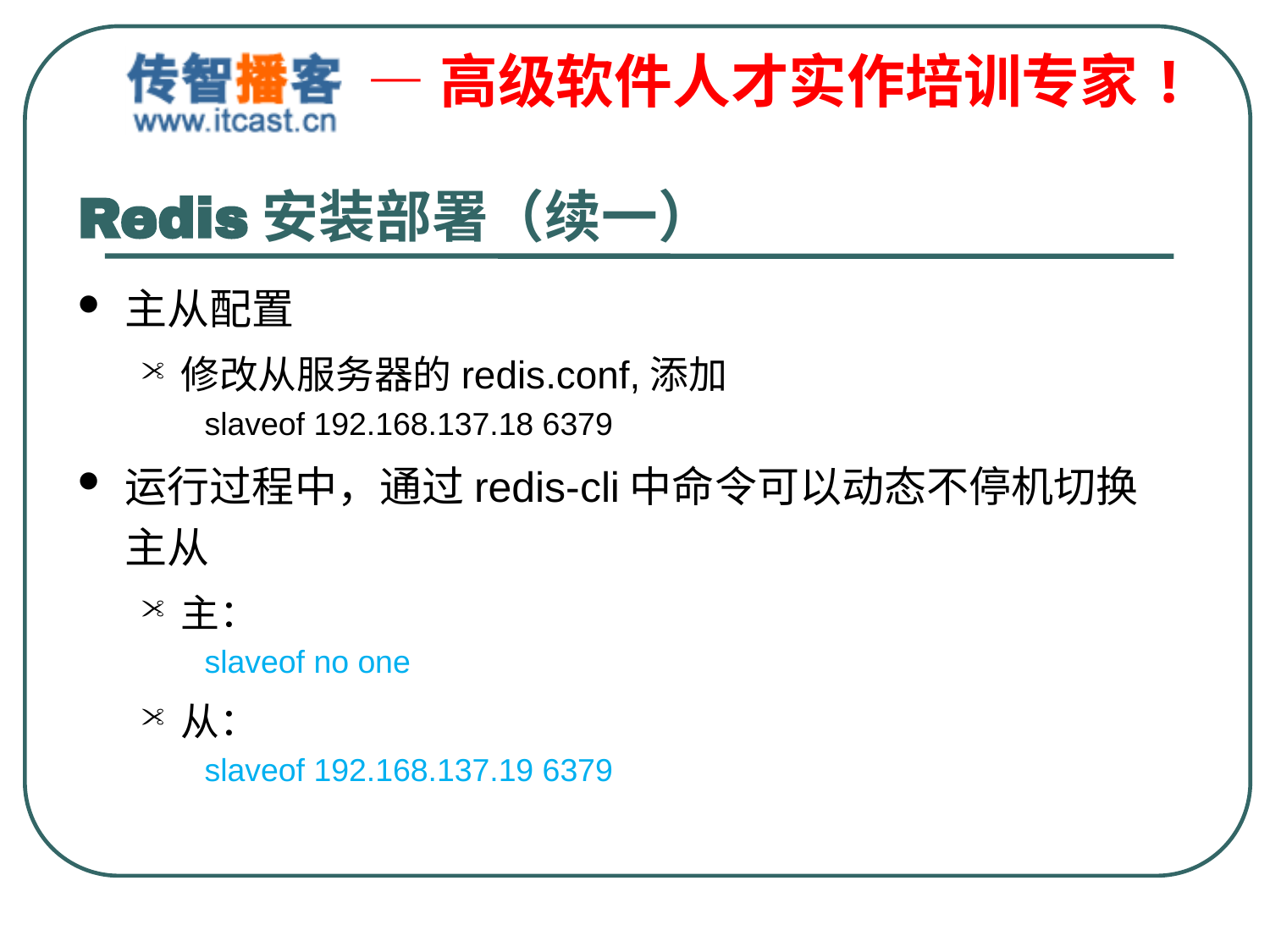

# Redis安装部署（续一）
主从配置
修改从服务器的redis.conf,添加
slaveof 192.168.137.18 6379
运行过程中，通过redis-cli中命令可以动态不停机切换主从
主：
slaveof no one
从：
slaveof 192.168.137.19 6379